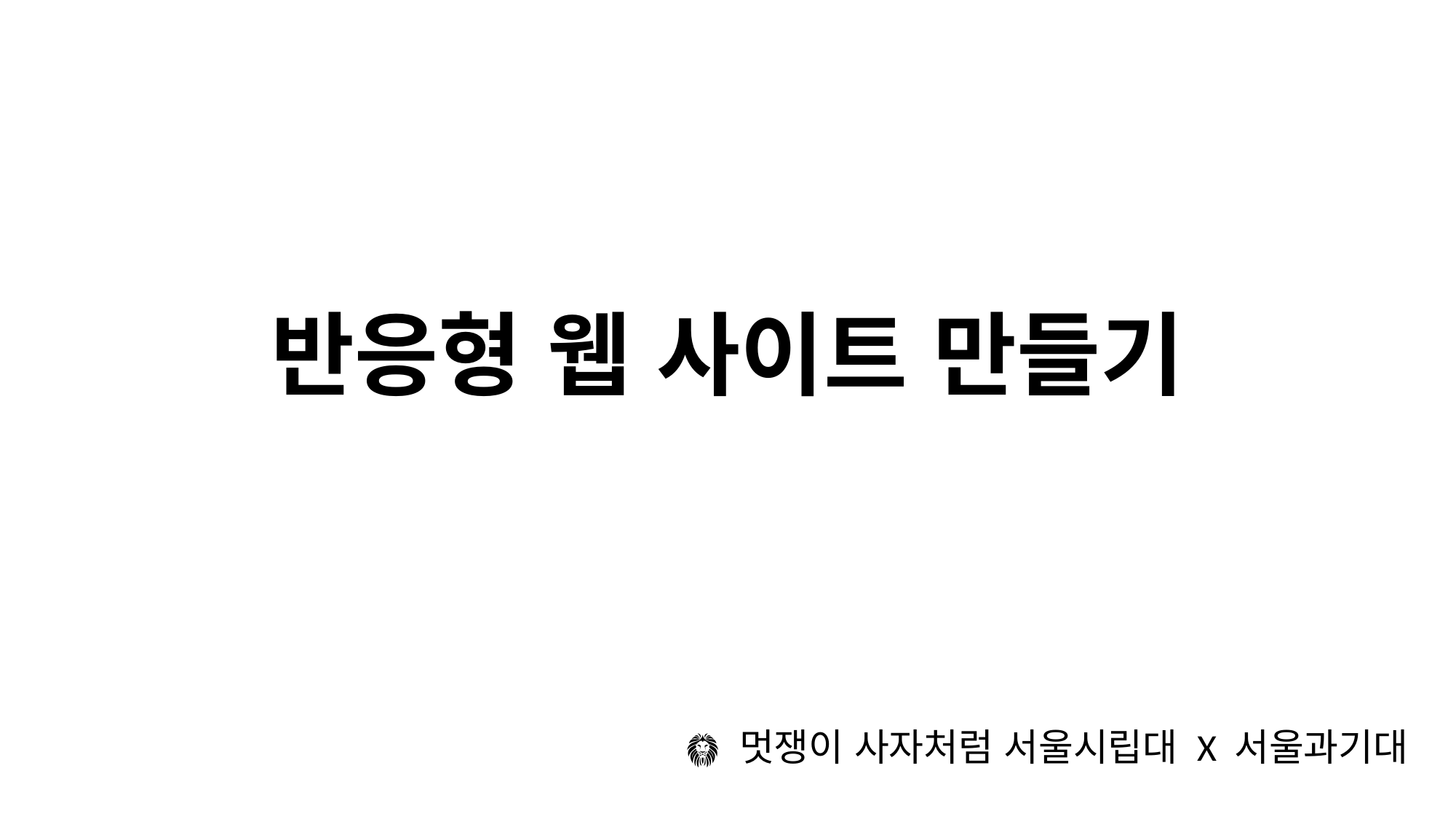

# 반응형 웹 사이트 만들기
🦁 멋쟁이 사자처럼 서울시립대 X 서울과기대